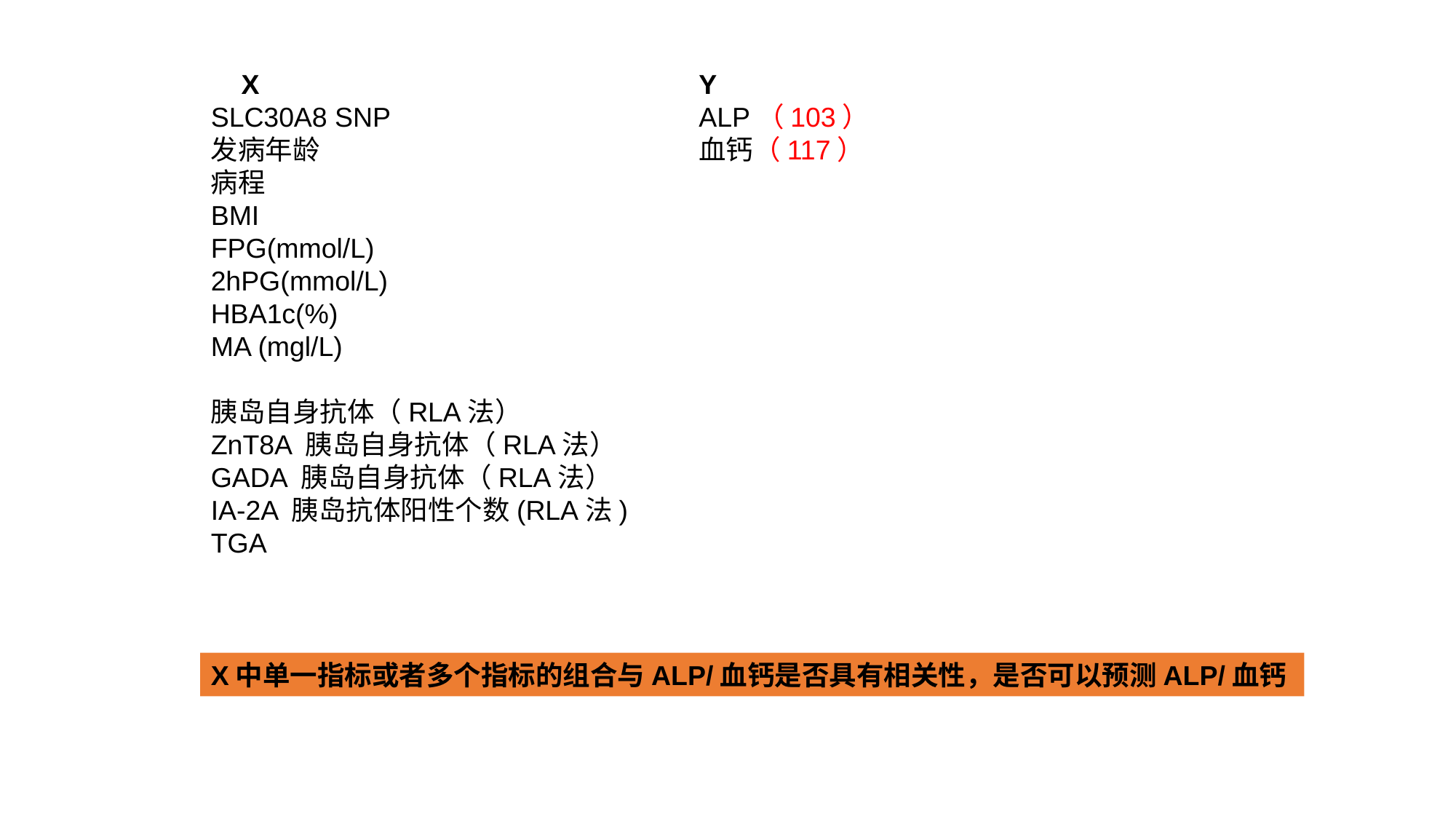

X
SLC30A8 SNP
发病年龄
病程
BMI
FPG(mmol/L)
2hPG(mmol/L)
HBA1c(%)
MA (mgl/L)
胰岛自身抗体（RLA法）
ZnT8A 胰岛自身抗体（RLA法）
GADA 胰岛自身抗体（RLA法）
IA-2A 胰岛抗体阳性个数(RLA法)
TGA
Y
ALP（103）
血钙（117）
X中单一指标或者多个指标的组合与ALP/血钙是否具有相关性，是否可以预测ALP/血钙